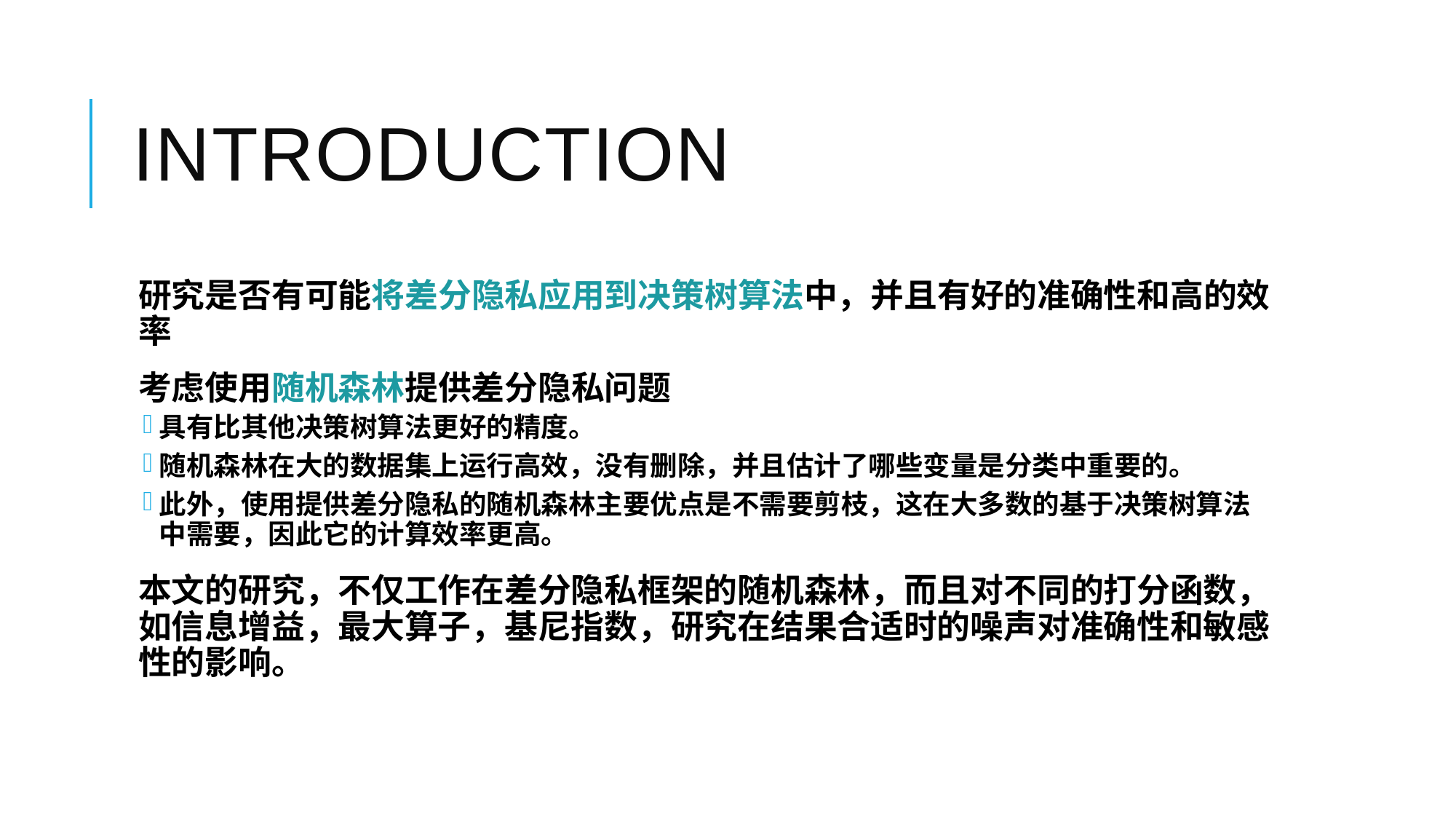

# INTRODUCTION
研究是否有可能将差分隐私应用到决策树算法中，并且有好的准确性和高的效率
考虑使用随机森林提供差分隐私问题
具有比其他决策树算法更好的精度。
随机森林在大的数据集上运行高效，没有删除，并且估计了哪些变量是分类中重要的。
此外，使用提供差分隐私的随机森林主要优点是不需要剪枝，这在大多数的基于决策树算法中需要，因此它的计算效率更高。
本文的研究，不仅工作在差分隐私框架的随机森林，而且对不同的打分函数，如信息增益，最大算子，基尼指数，研究在结果合适时的噪声对准确性和敏感性的影响。